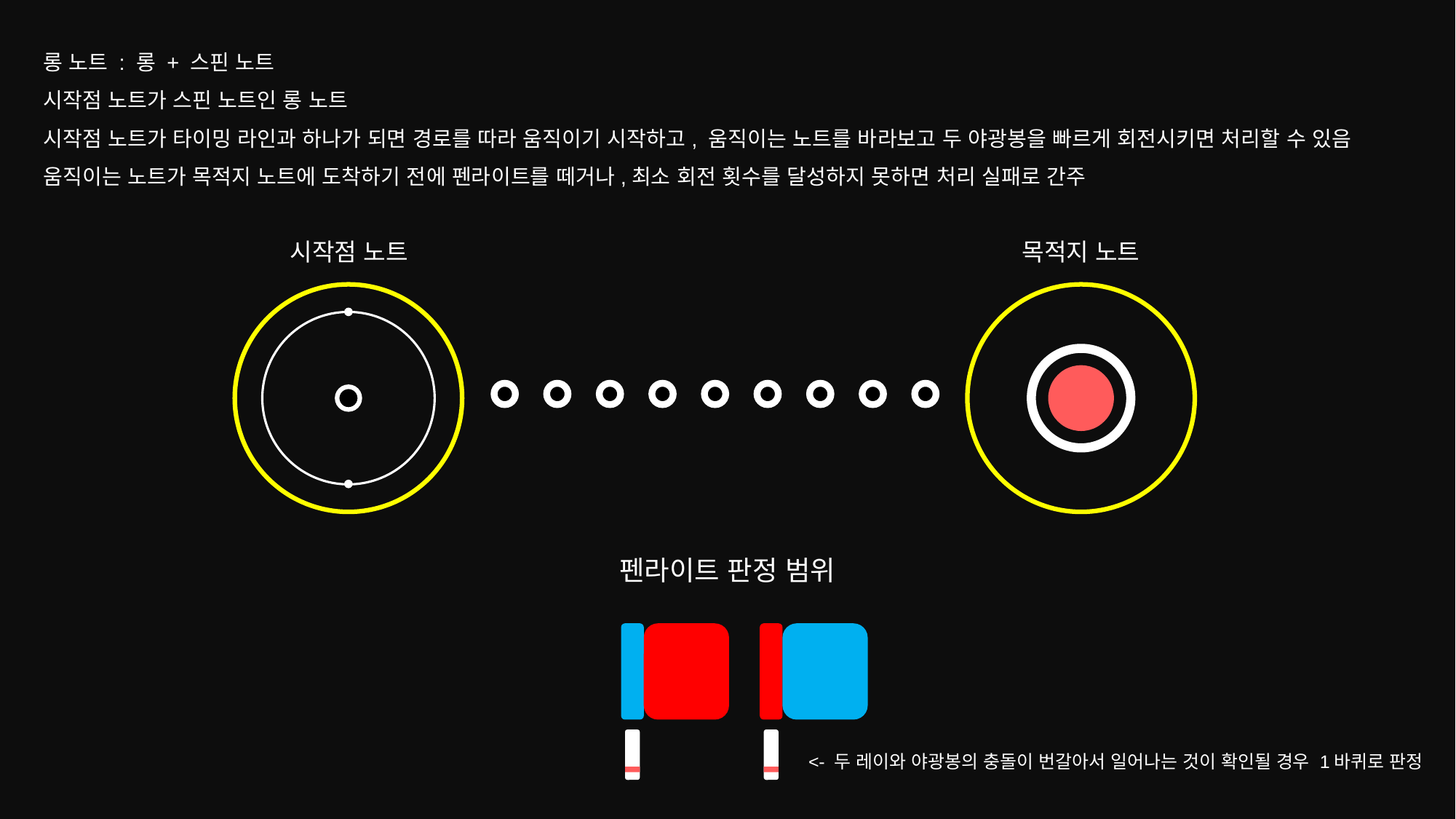

롱 노트 : 롱 + 스핀 노트
시작점 노트가 스핀 노트인 롱 노트
시작점 노트가 타이밍 라인과 하나가 되면 경로를 따라 움직이기 시작하고, 움직이는 노트를 바라보고 두 야광봉을 빠르게 회전시키면 처리할 수 있음
움직이는 노트가 목적지 노트에 도착하기 전에 펜라이트를 떼거나,최소 회전 횟수를 달성하지 못하면 처리 실패로 간주
시작점 노트
목적지 노트

펜라이트 판정 범위

<- 두 레이와 야광봉의 충돌이 번갈아서 일어나는 것이 확인될 경우 1바퀴로 판정